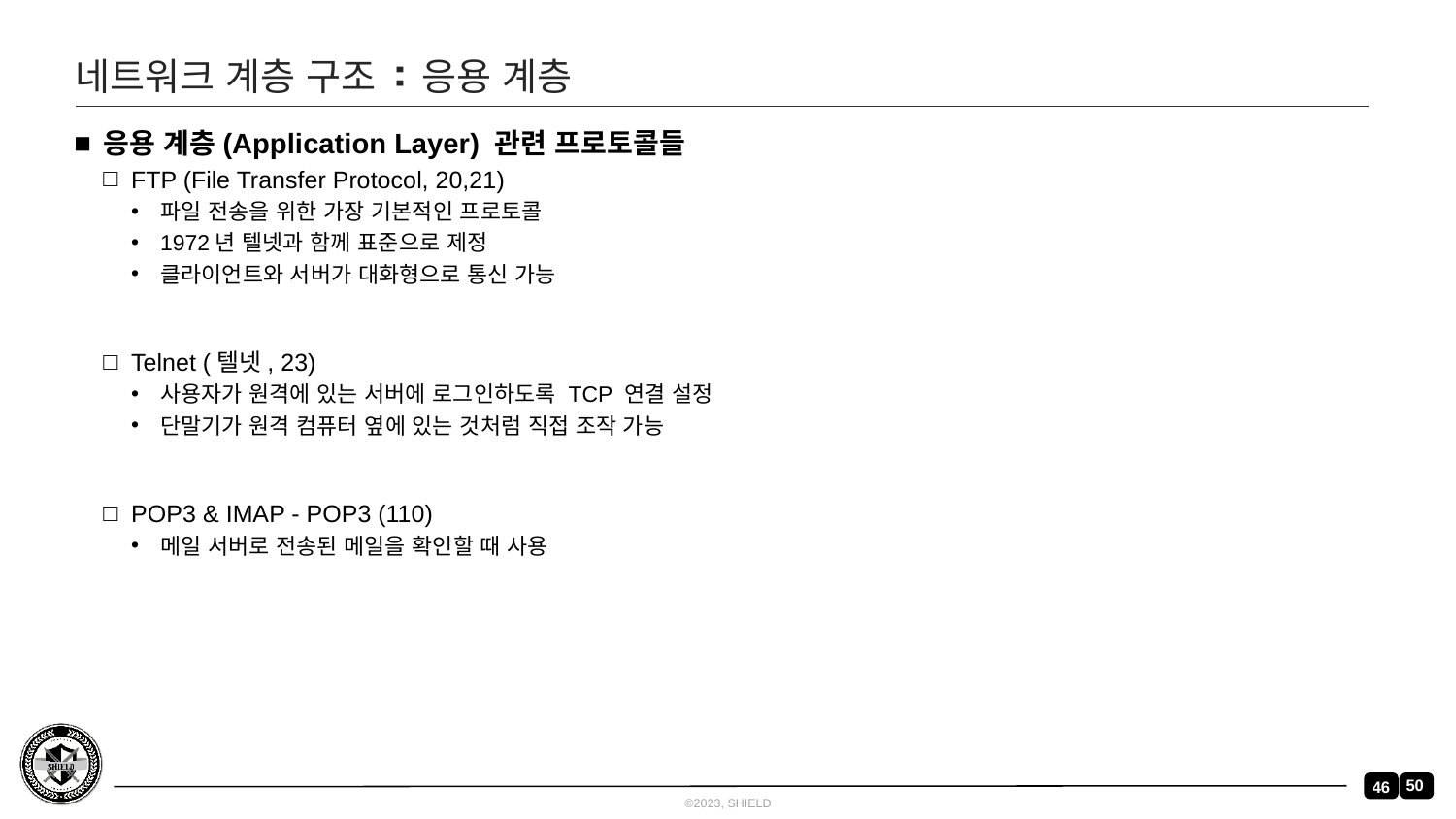

# 네트워크 계층 구조 : 응용 계층
응용 계층(Application Layer) 관련 프로토콜들
FTP (File Transfer Protocol, 20,21)
파일 전송을 위한 가장 기본적인 프로토콜
1972년 텔넷과 함께 표준으로 제정
클라이언트와 서버가 대화형으로 통신 가능

Telnet (텔넷, 23)
사용자가 원격에 있는 서버에 로그인하도록 TCP 연결 설정
단말기가 원격 컴퓨터 옆에 있는 것처럼 직접 조작 가능

POP3 & IMAP - POP3 (110)
메일 서버로 전송된 메일을 확인할 때 사용